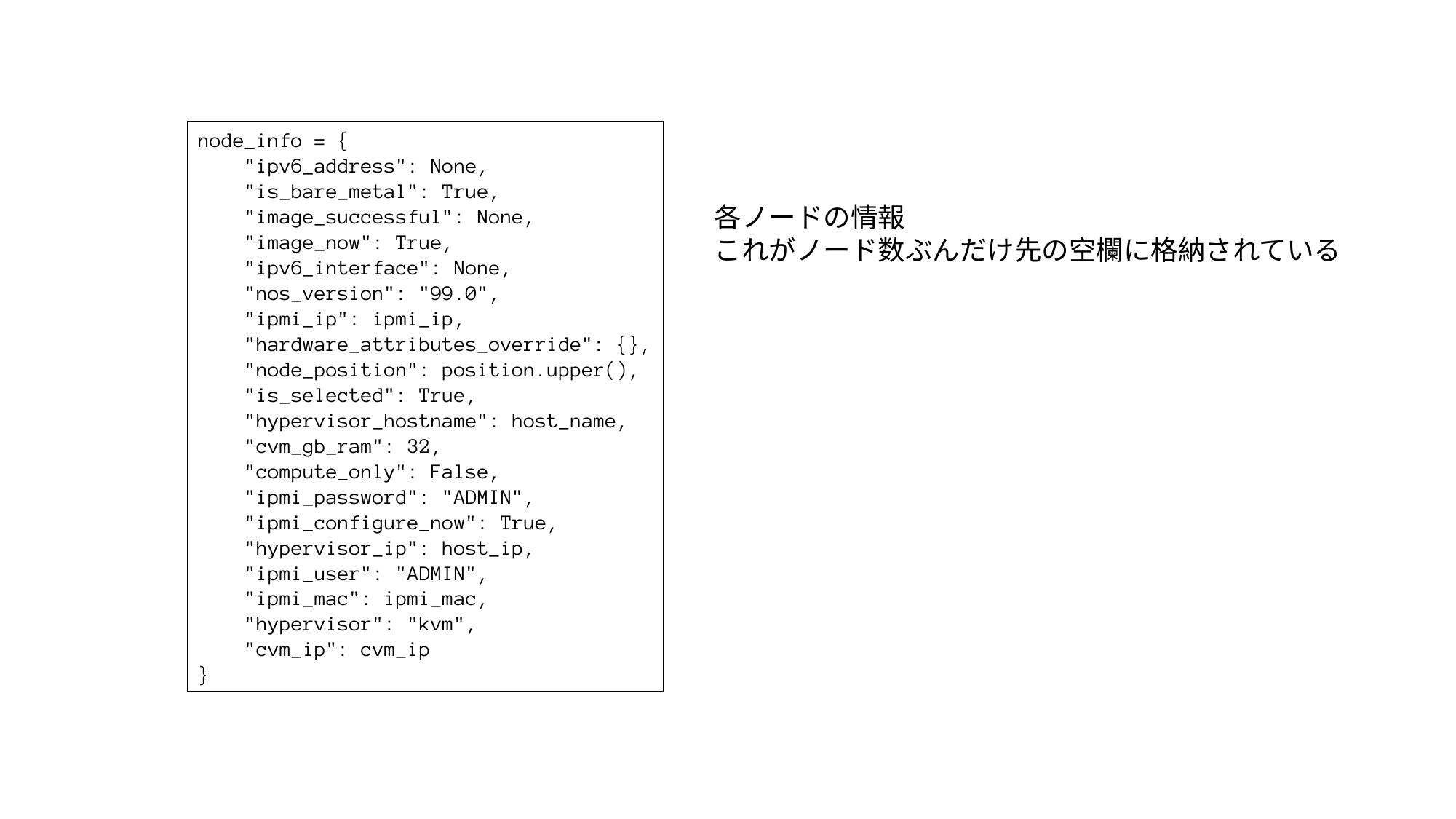

node_info = {
    "ipv6_address": None,
    "is_bare_metal": True,
    "image_successful": None,
    "image_now": True,
    "ipv6_interface": None,
    "nos_version": "99.0",
    "ipmi_ip": ipmi_ip,
    "hardware_attributes_override": {},
    "node_position": position.upper(),
    "is_selected": True,
    "hypervisor_hostname": host_name,
    "cvm_gb_ram": 32,
    "compute_only": False,
    "ipmi_password": "ADMIN",
    "ipmi_configure_now": True,
    "hypervisor_ip": host_ip,
    "ipmi_user": "ADMIN",
    "ipmi_mac": ipmi_mac,
    "hypervisor": "kvm",
    "cvm_ip": cvm_ip
}
各ノードの情報
これがノード数ぶんだけ先の空欄に格納されている